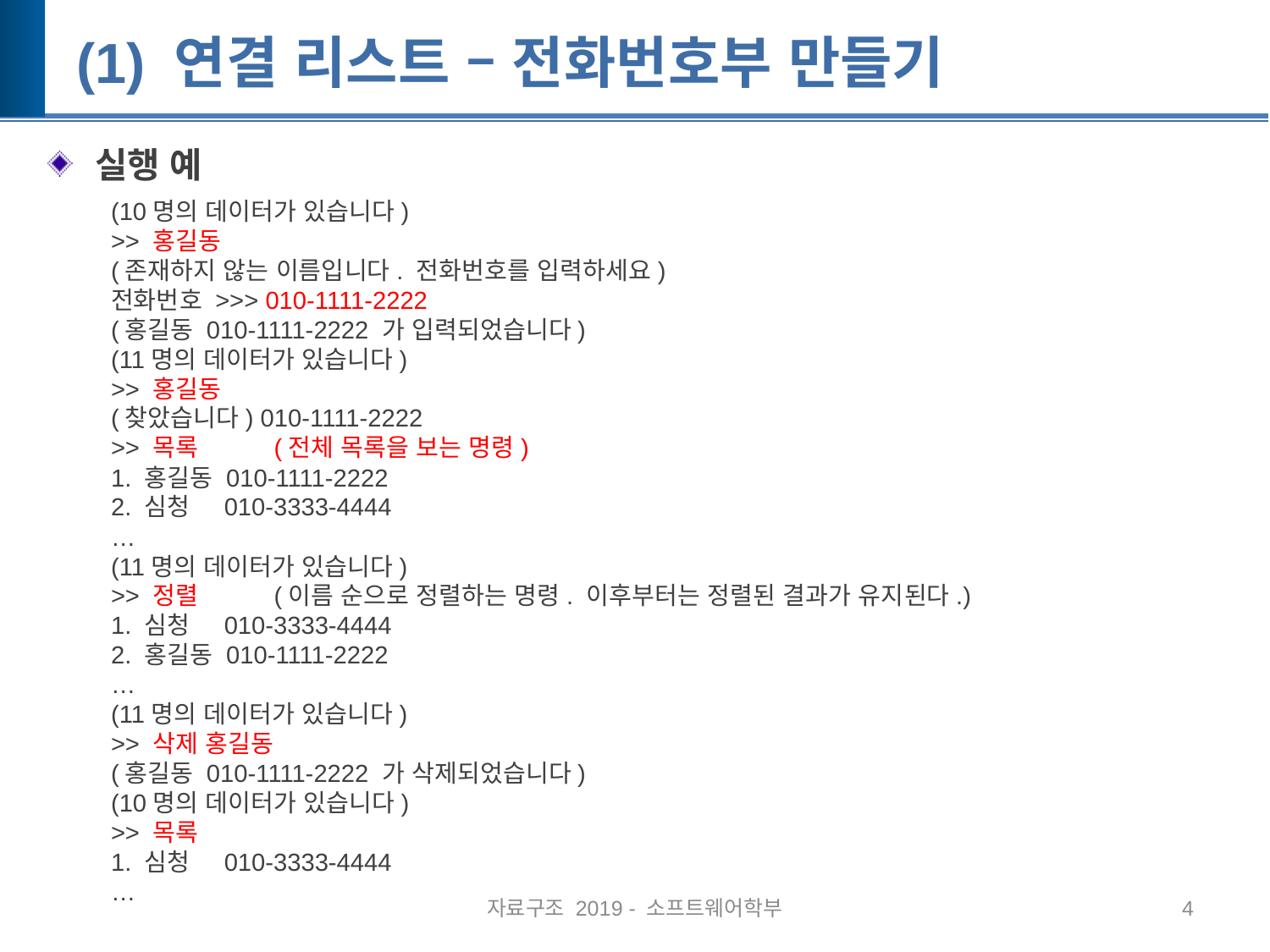

# (1) 연결 리스트 – 전화번호부 만들기
실행 예
(10명의 데이터가 있습니다)
>> 홍길동
(존재하지 않는 이름입니다. 전화번호를 입력하세요)
전화번호 >>> 010-1111-2222
(홍길동 010-1111-2222 가 입력되었습니다)
(11명의 데이터가 있습니다)
>> 홍길동
(찾았습니다) 010-1111-2222
>> 목록          (전체 목록을 보는 명령)
1. 홍길동 010-1111-2222
2. 심청    010-3333-4444
…
(11명의 데이터가 있습니다)
>> 정렬          (이름 순으로 정렬하는 명령. 이후부터는 정렬된 결과가 유지된다.)
1. 심청    010-3333-4444
2. 홍길동 010-1111-2222
…
(11명의 데이터가 있습니다)
>> 삭제 홍길동
(홍길동 010-1111-2222 가 삭제되었습니다)
(10명의 데이터가 있습니다)
>> 목록
1. 심청    010-3333-4444
…
자료구조 2019 - 소프트웨어학부
4